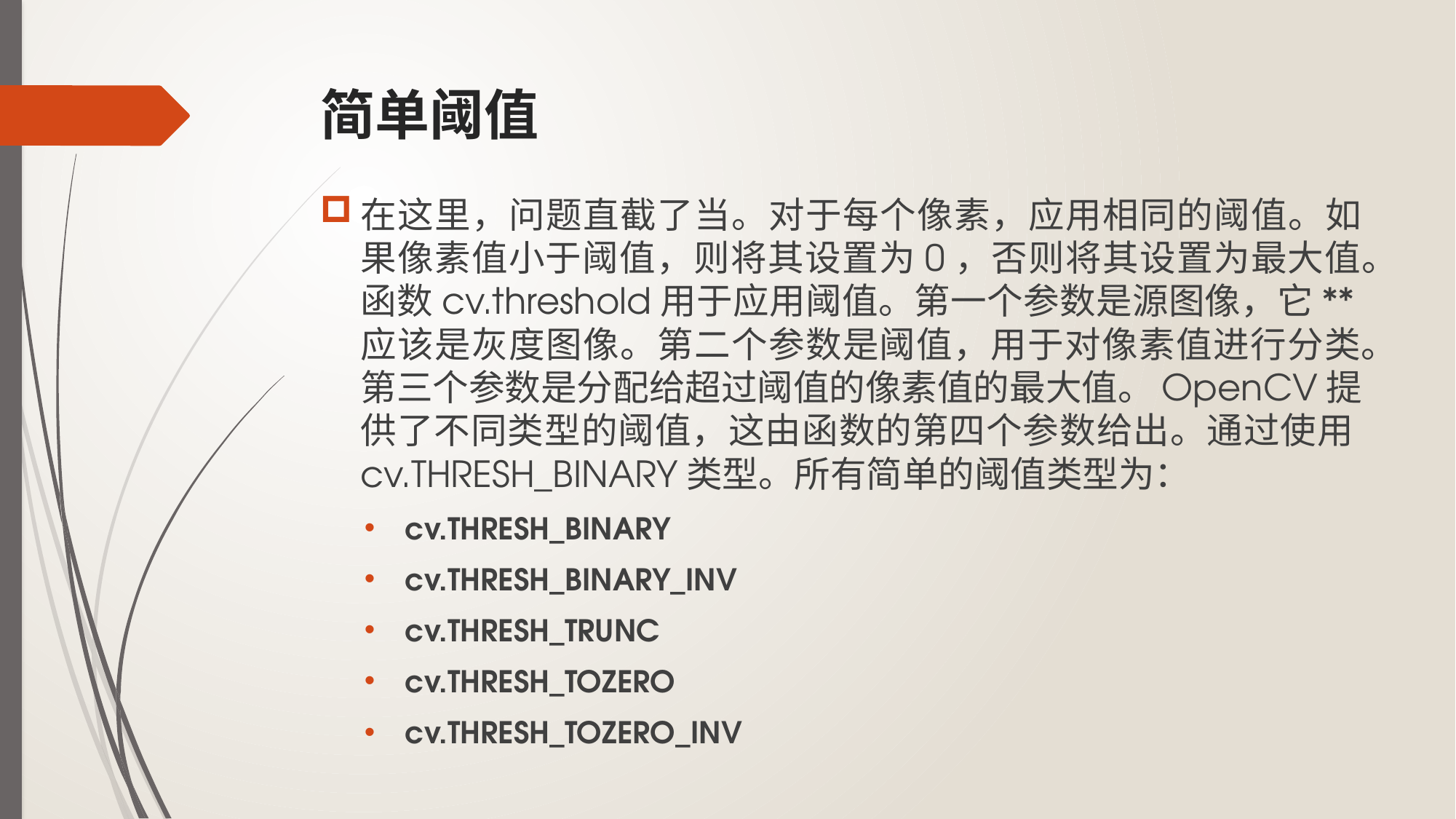

# 简单阈值
在这里，问题直截了当。对于每个像素，应用相同的阈值。如果像素值小于阈值，则将其设置为0，否则将其设置为最大值。函数cv.threshold用于应用阈值。第一个参数是源图像，它**应该是灰度图像。第二个参数是阈值，用于对像素值进行分类。第三个参数是分配给超过阈值的像素值的最大值。OpenCV提供了不同类型的阈值，这由函数的第四个参数给出。通过使用cv.THRESH_BINARY类型。所有简单的阈值类型为：
cv.THRESH_BINARY
cv.THRESH_BINARY_INV
cv.THRESH_TRUNC
cv.THRESH_TOZERO
cv.THRESH_TOZERO_INV